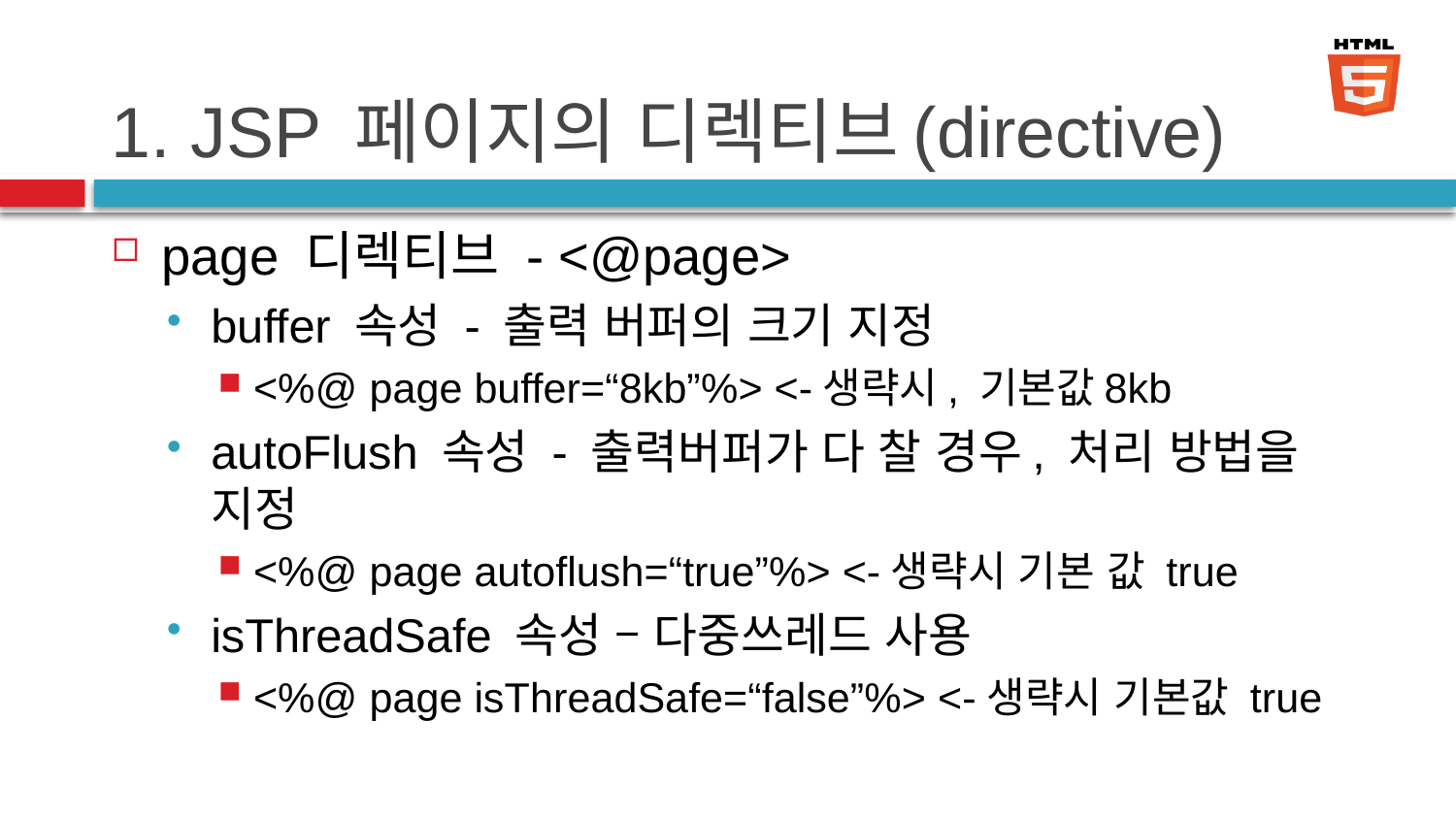

# 1. JSP 페이지의 디렉티브(directive)
page 디렉티브 - <@page>
buffer 속성 - 출력 버퍼의 크기 지정
<%@ page buffer=“8kb”%> <-생략시, 기본값8kb
autoFlush 속성 - 출력버퍼가 다 찰 경우, 처리 방법을  지정
<%@ page autoflush=“true”%> <-생략시 기본 값 true
isThreadSafe 속성 – 다중쓰레드 사용
<%@ page isThreadSafe=“false”%> <-생략시 기본값 true